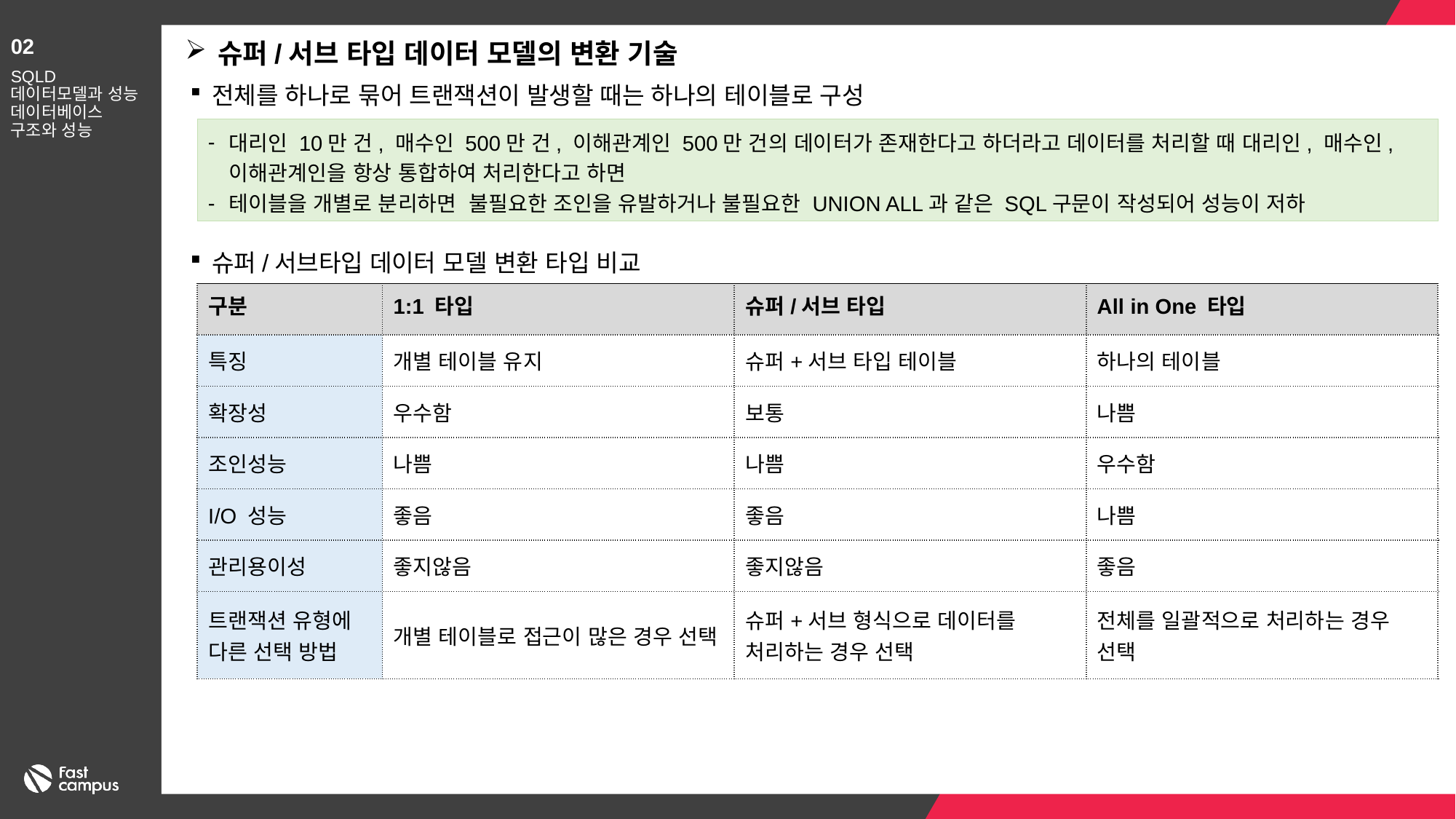

02
슈퍼/서브 타입 데이터 모델의 변환 기술
SQLD
데이터모델과 성능
데이터베이스 구조와 성능

전체를 하나로 묶어 트랜잭션이 발생할 때는 하나의 테이블로 구성
대리인 10만 건, 매수인 500만 건, 이해관계인 500만 건의 데이터가 존재한다고 하더라고 데이터를 처리할 때 대리인, 매수인, 이해관계인을 항상 통합하여 처리한다고 하면
테이블을 개별로 분리하면  불필요한 조인을 유발하거나 불필요한 UNION ALL과 같은 SQL구문이 작성되어 성능이 저하
슈퍼/서브타입 데이터 모델 변환 타입 비교
| 구분 | 1:1 타입 | 슈퍼/서브 타입 | All in One 타입 |
| --- | --- | --- | --- |
| 특징 | 개별 테이블 유지 | 슈퍼+서브 타입 테이블 | 하나의 테이블 |
| 확장성 | 우수함 | 보통 | 나쁨 |
| 조인성능 | 나쁨 | 나쁨 | 우수함 |
| I/O 성능 | 좋음 | 좋음 | 나쁨 |
| 관리용이성 | 좋지않음 | 좋지않음 | 좋음 |
| 트랜잭션 유형에 다른 선택 방법 | 개별 테이블로 접근이 많은 경우 선택 | 슈퍼+서브 형식으로 데이터를 처리하는 경우 선택 | 전체를 일괄적으로 처리하는 경우 선택 |